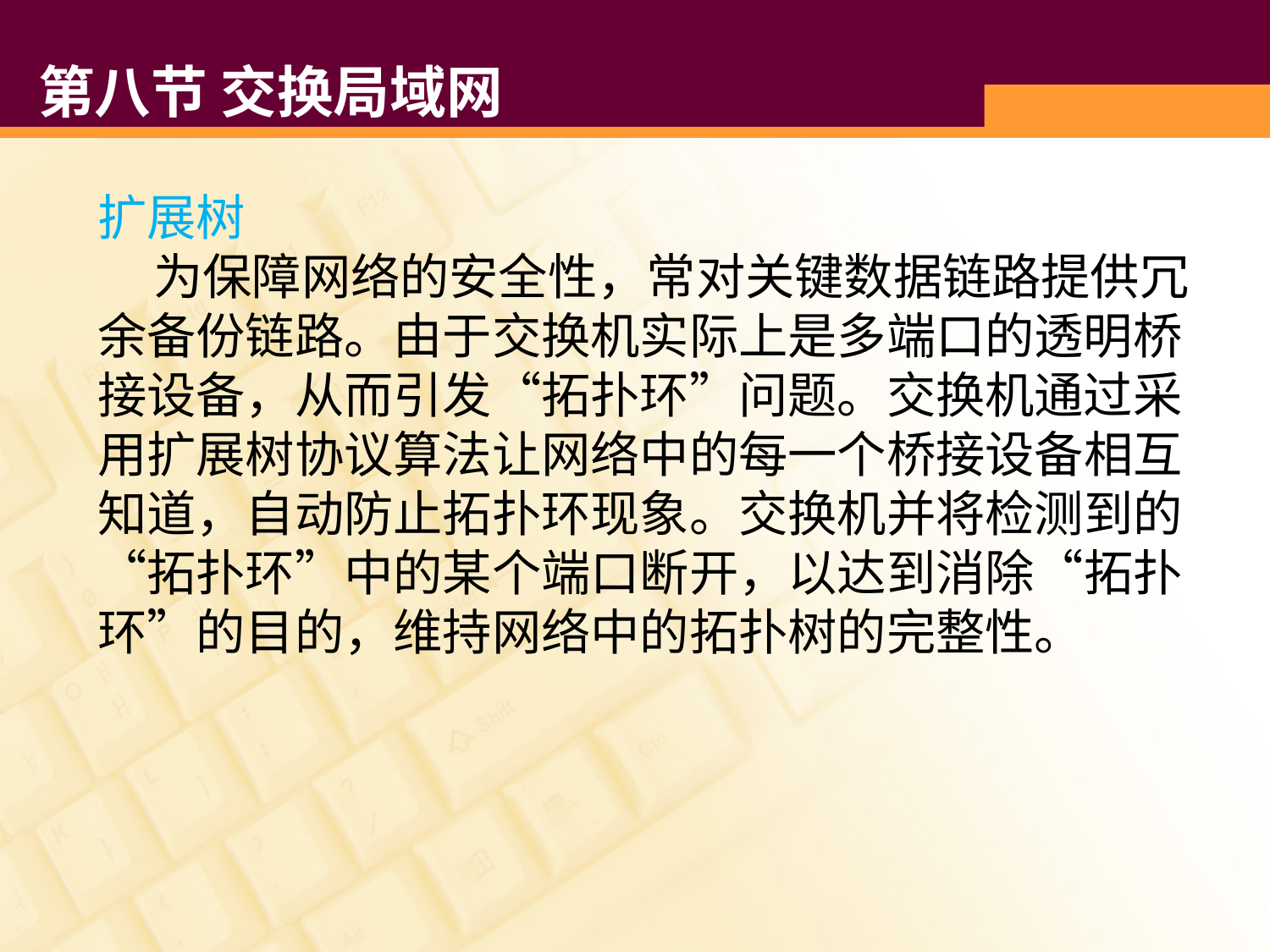

# 第八节 交换局域网
扩展树
    为保障网络的安全性，常对关键数据链路提供冗余备份链路。由于交换机实际上是多端口的透明桥接设备，从而引发“拓扑环”问题。交换机通过采用扩展树协议算法让网络中的每一个桥接设备相互知道，自动防止拓扑环现象。交换机并将检测到的“拓扑环”中的某个端口断开，以达到消除“拓扑环”的目的，维持网络中的拓扑树的完整性。